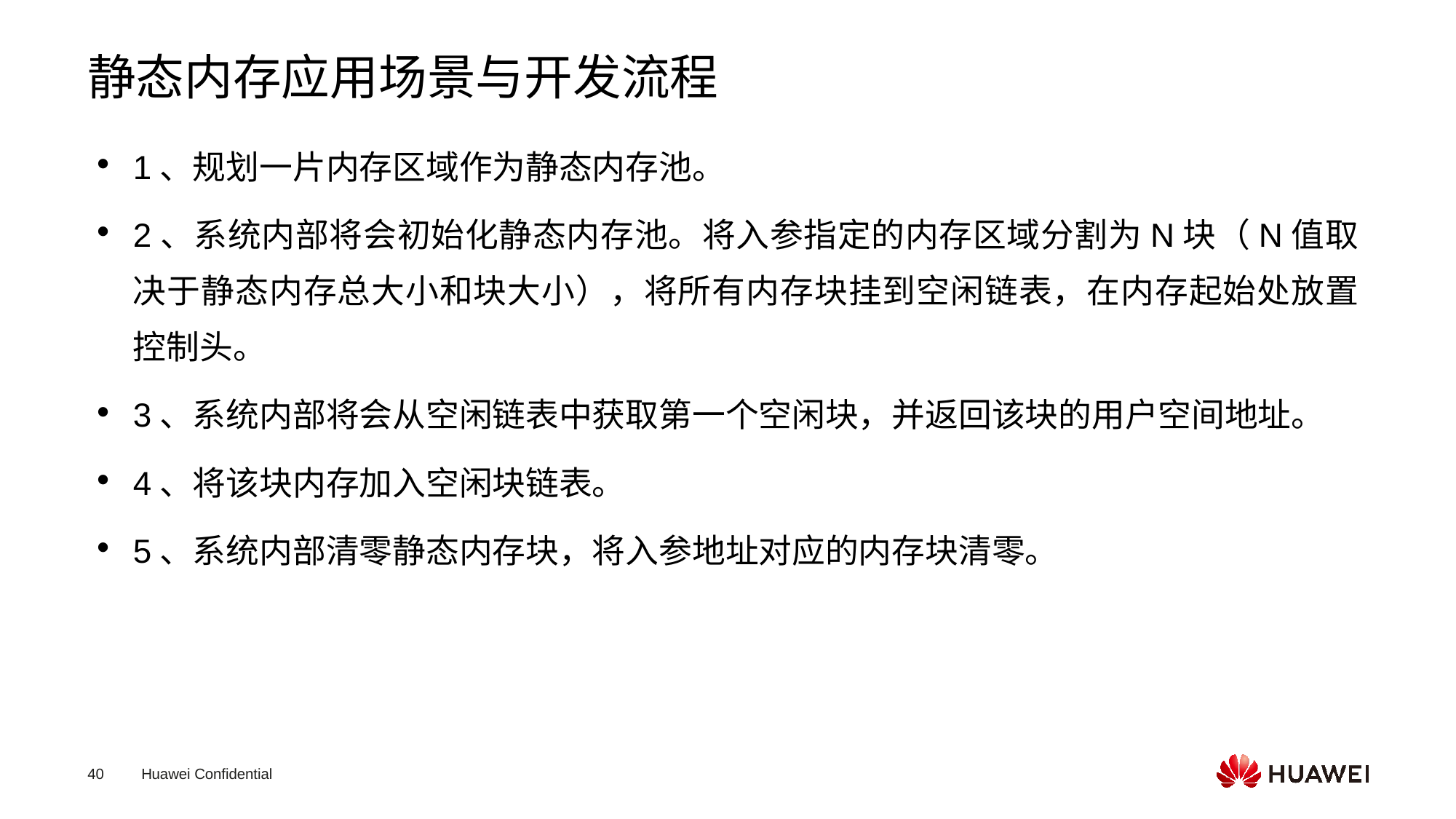

# 静态内存应用场景与开发流程
1、规划一片内存区域作为静态内存池。
2、系统内部将会初始化静态内存池。将入参指定的内存区域分割为N块（N值取决于静态内存总大小和块大小），将所有内存块挂到空闲链表，在内存起始处放置控制头。
3、系统内部将会从空闲链表中获取第一个空闲块，并返回该块的用户空间地址。
4、将该块内存加入空闲块链表。
5、系统内部清零静态内存块，将入参地址对应的内存块清零。